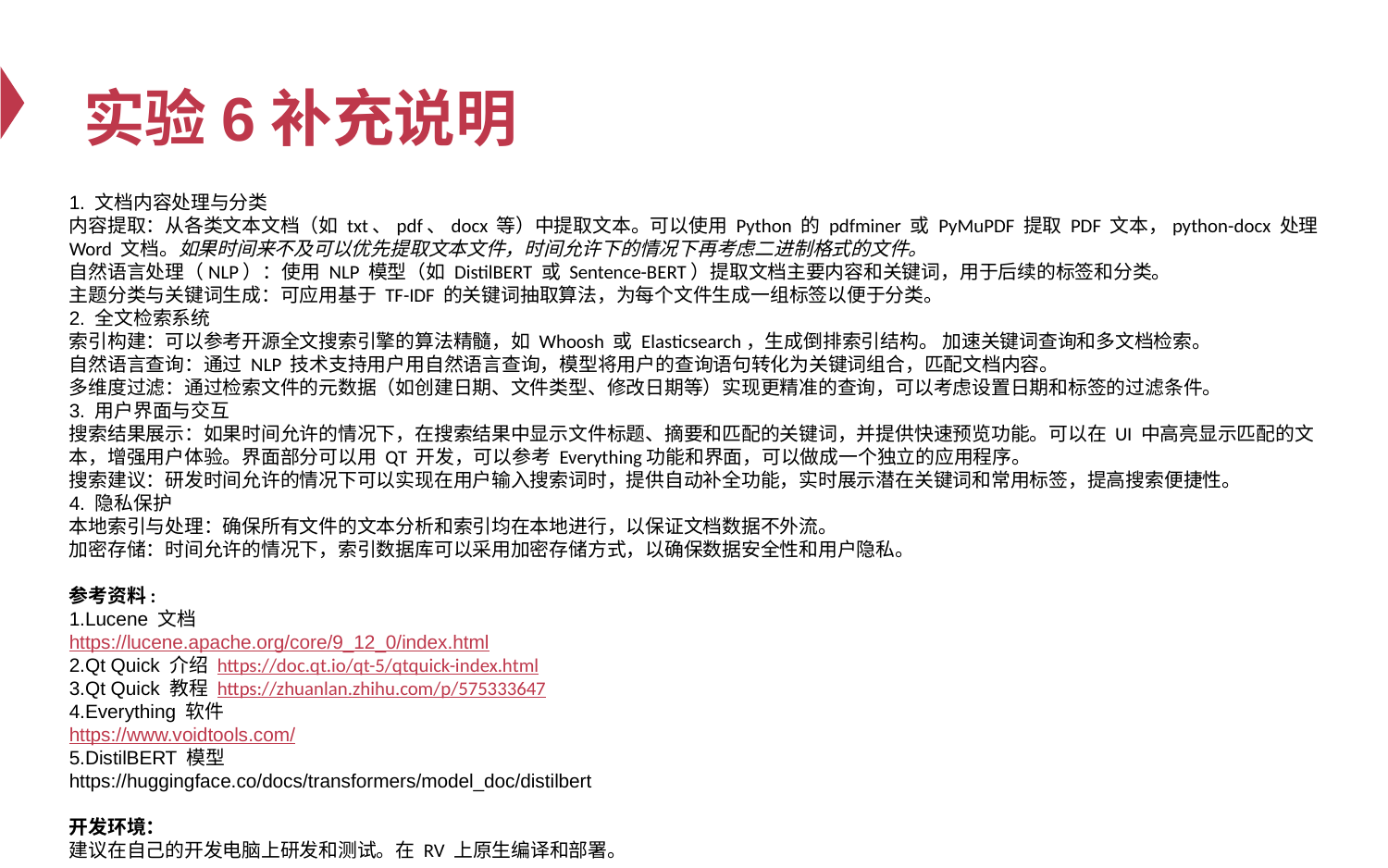

实验6补充说明
# 1. 文档内容处理与分类
内容提取：从各类文本文档（如 txt、pdf、docx 等）中提取文本。可以使用 Python 的 pdfminer 或 PyMuPDF 提取 PDF 文本，python-docx 处理 Word 文档。如果时间来不及可以优先提取文本文件，时间允许下的情况下再考虑二进制格式的文件。
自然语言处理（NLP）：使用 NLP 模型（如 DistilBERT 或 Sentence-BERT）提取文档主要内容和关键词，用于后续的标签和分类。
主题分类与关键词生成：可应用基于 TF-IDF 的关键词抽取算法，为每个文件生成一组标签以便于分类。
2. 全文检索系统
索引构建：可以参考开源全文搜索引擎的算法精髓，如 Whoosh 或 Elasticsearch，生成倒排索引结构。 加速关键词查询和多文档检索。
自然语言查询：通过 NLP 技术支持用户用自然语言查询，模型将用户的查询语句转化为关键词组合，匹配文档内容。
多维度过滤：通过检索文件的元数据（如创建日期、文件类型、修改日期等）实现更精准的查询，可以考虑设置日期和标签的过滤条件。
3. 用户界面与交互
搜索结果展示：如果时间允许的情况下，在搜索结果中显示文件标题、摘要和匹配的关键词，并提供快速预览功能。可以在 UI 中高亮显示匹配的文本，增强用户体验。界面部分可以用 QT 开发，可以参考 Everything功能和界面，可以做成一个独立的应用程序。
搜索建议：研发时间允许的情况下可以实现在用户输入搜索词时，提供自动补全功能，实时展示潜在关键词和常用标签，提高搜索便捷性。
4. 隐私保护
本地索引与处理：确保所有文件的文本分析和索引均在本地进行，以保证文档数据不外流。
加密存储：时间允许的情况下，索引数据库可以采用加密存储方式，以确保数据安全性和用户隐私。

参考资料:
1.Lucene 文档
https://lucene.apache.org/core/9_12_0/index.html
2.Qt Quick 介绍 https://doc.qt.io/qt-5/qtquick-index.html
3.Qt Quick 教程 https://zhuanlan.zhihu.com/p/575333647
4.Everything 软件
https://www.voidtools.com/
5.DistilBERT 模型
https://huggingface.co/docs/transformers/model_doc/distilbert

开发环境：
建议在自己的开发电脑上研发和测试。在 RV 上原生编译和部署。